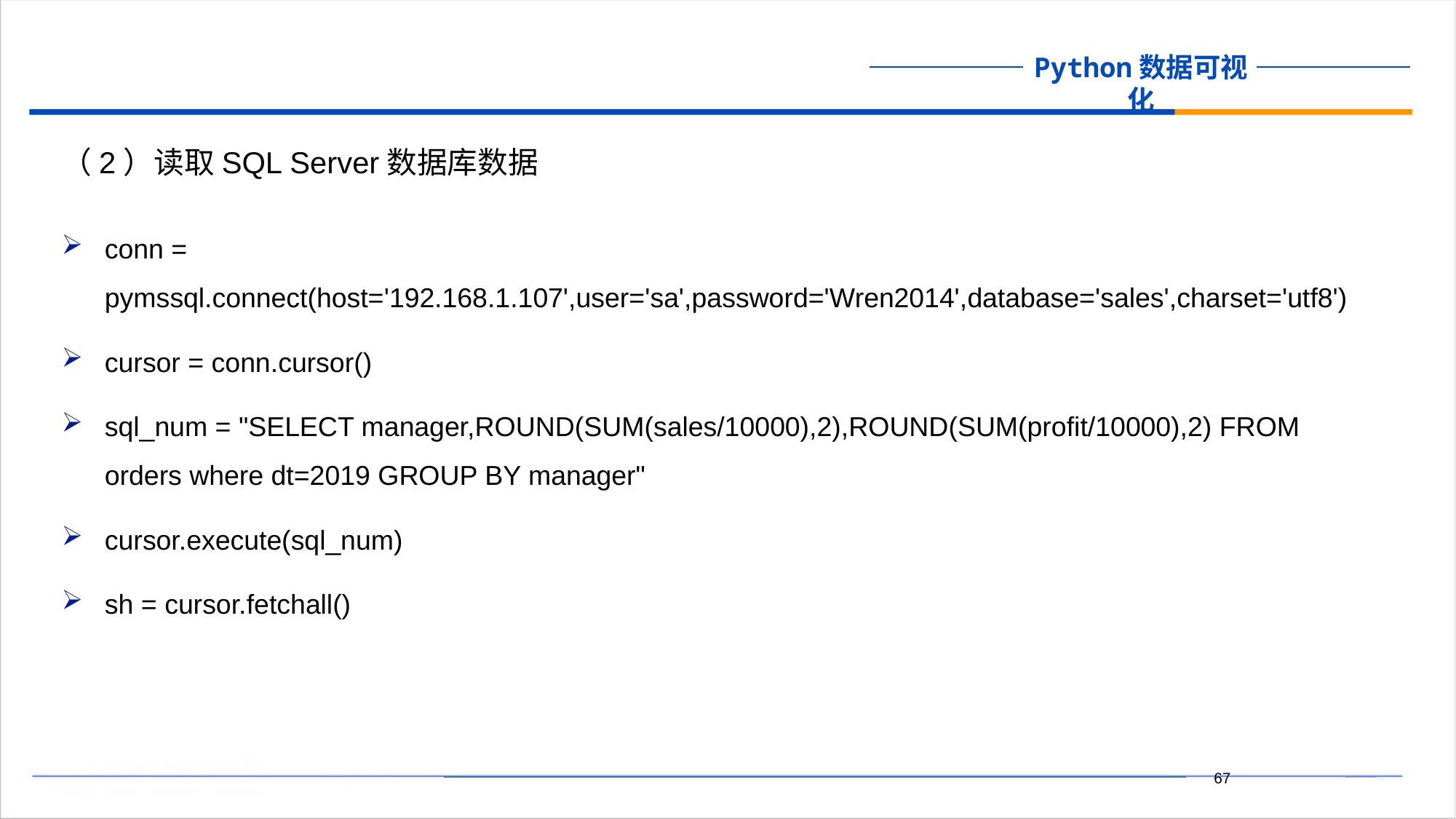

（2）读取SQL Server数据库数据
conn = pymssql.connect(host='192.168.1.107',user='sa',password='Wren2014',database='sales',charset='utf8')
cursor = conn.cursor()
sql_num = "SELECT manager,ROUND(SUM(sales/10000),2),ROUND(SUM(profit/10000),2) FROM orders where dt=2019 GROUP BY manager"
cursor.execute(sql_num)
sh = cursor.fetchall()